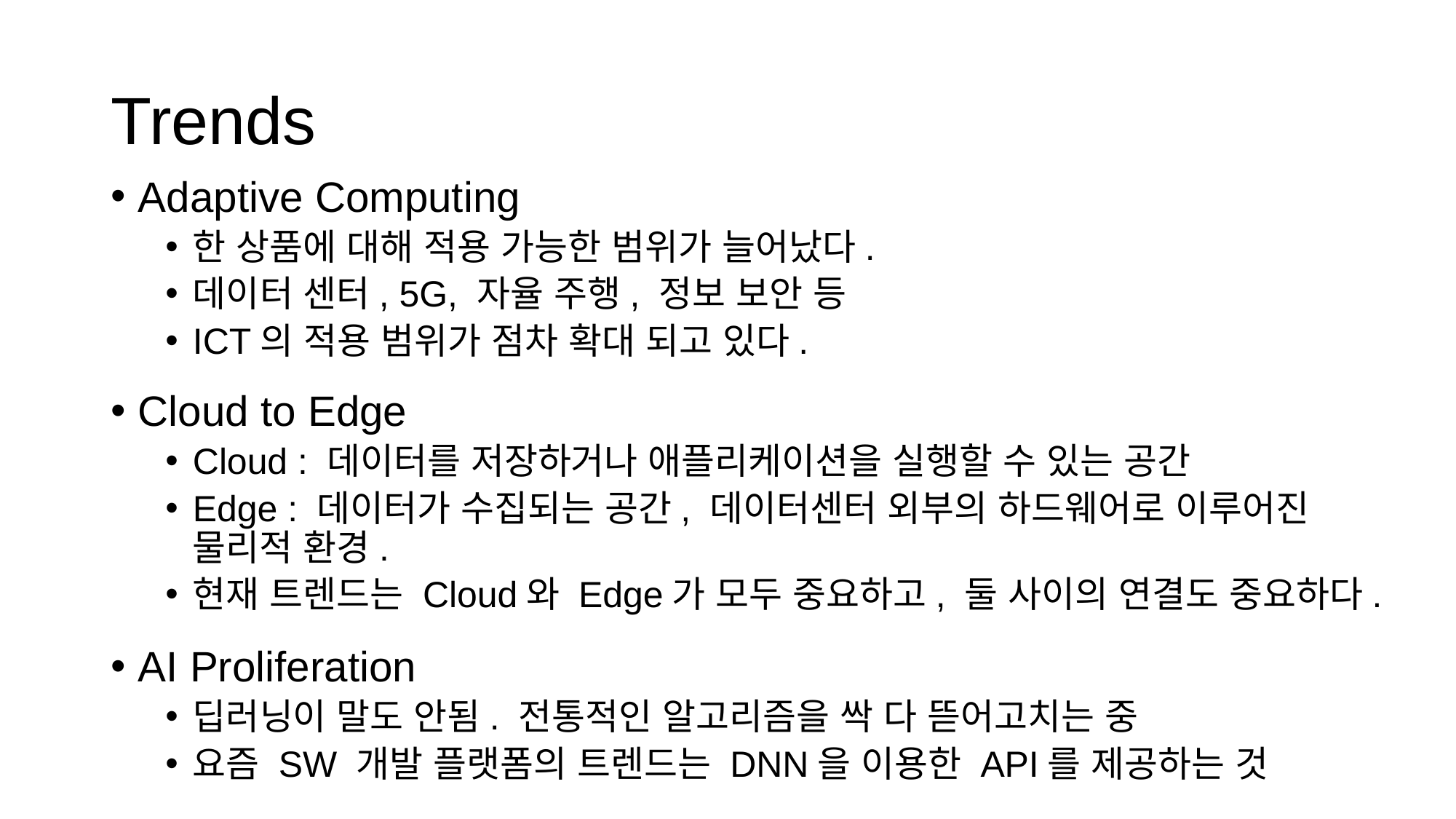

# Trends
Adaptive Computing
한 상품에 대해 적용 가능한 범위가 늘어났다.
데이터 센터, 5G, 자율 주행, 정보 보안 등
ICT의 적용 범위가 점차 확대 되고 있다.
Cloud to Edge
Cloud : 데이터를 저장하거나 애플리케이션을 실행할 수 있는 공간
Edge : 데이터가 수집되는 공간, 데이터센터 외부의 하드웨어로 이루어진  물리적 환경.
현재 트렌드는 Cloud와 Edge가 모두 중요하고, 둘 사이의 연결도 중요하다.

AI Proliferation
딥러닝이 말도 안됨. 전통적인 알고리즘을 싹 다 뜯어고치는 중
요즘 SW 개발 플랫폼의 트렌드는 DNN을 이용한 API를 제공하는 것